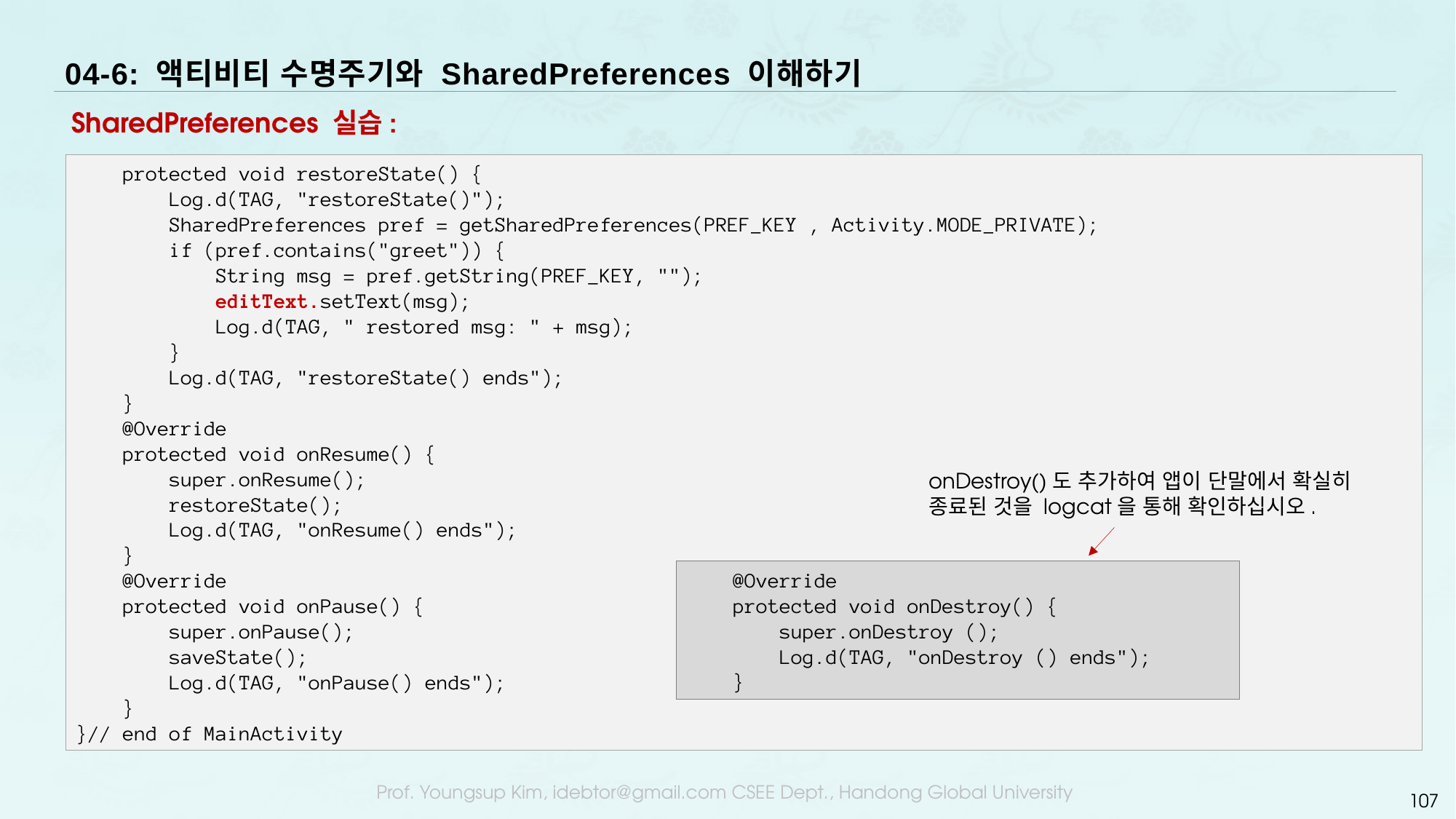

# 04-6: 액티비티 수명주기와 SharedPreferences 이해하기
SharedPreferences 실습:

    protected void restoreState() {
        Log.d(TAG, "restoreState()");
        SharedPreferences pref = getSharedPreferences(PREF_KEY , Activity.MODE_PRIVATE);
        if (pref.contains("greet")) {
            String msg = pref.getString(PREF_KEY, "");
            editText.setText(msg);
            Log.d(TAG, " restored msg: " + msg);
        }
        Log.d(TAG, "restoreState() ends");
    }
    @Override
    protected void onResume() {
        super.onResume();
        restoreState();
        Log.d(TAG, "onResume() ends");
    }
    @Override
    protected void onPause() {
        super.onPause();
        saveState();
        Log.d(TAG, "onPause() ends");
    }
}// end of MainActivity
onDestroy()도 추가하여 앱이 단말에서 확실히
종료된 것을 logcat을 통해 확인하십시오.
    @Override
    protected void onDestroy() {
        super.onDestroy ();
        Log.d(TAG, "onDestroy () ends");
    }
107